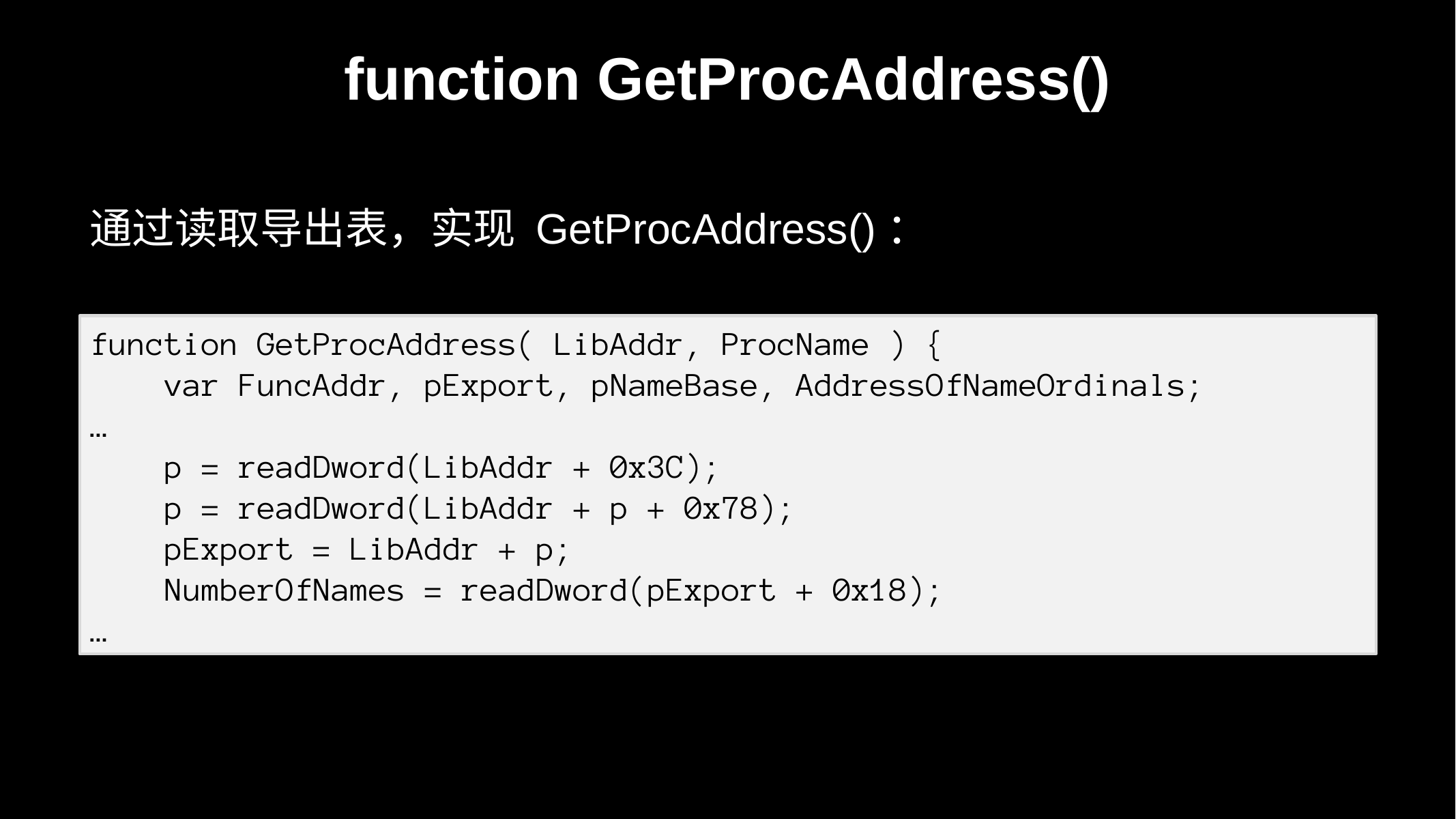

# function GetProcAddress()
通过读取导出表，实现 GetProcAddress()：
function GetProcAddress( LibAddr, ProcName ) {
    var FuncAddr, pExport, pNameBase, AddressOfNameOrdinals;
…
    p = readDword(LibAddr + 0x3C);
    p = readDword(LibAddr + p + 0x78);
    pExport = LibAddr + p;
    NumberOfNames = readDword(pExport + 0x18);
…